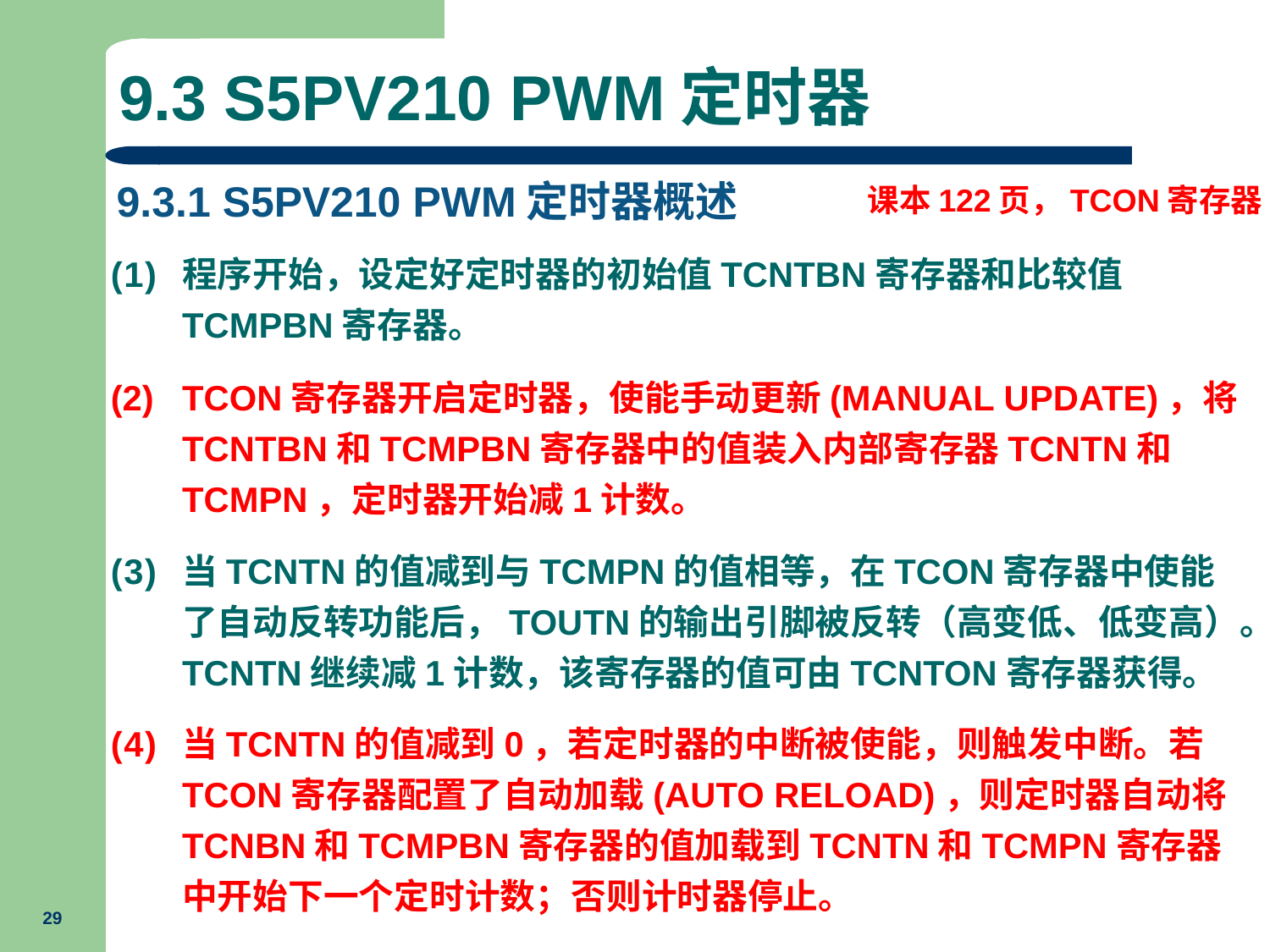

# 9.3 S5PV210 PWM定时器
9.3.1 S5PV210 PWM定时器概述
课本122页，TCON寄存器
程序开始，设定好定时器的初始值TCNTBn寄存器和比较值TCMPBn寄存器。
TCON寄存器开启定时器，使能手动更新(manual update)，将TCNTBn和TCMPBn寄存器中的值装入内部寄存器TCNTn和TCMPn，定时器开始减1计数。
当TCNTn的值减到与TCMPn的值相等，在TCON寄存器中使能了自动反转功能后，TOUTn的输出引脚被反转（高变低、低变高）。TCNTn继续减1计数，该寄存器的值可由TCNTOn寄存器获得。
当TCNTn的值减到0，若定时器的中断被使能，则触发中断。若TCON寄存器配置了自动加载(Auto Reload)，则定时器自动将TCNBn和TCMPBn寄存器的值加载到TCNTn和TCMPn寄存器中开始下一个定时计数；否则计时器停止。
29